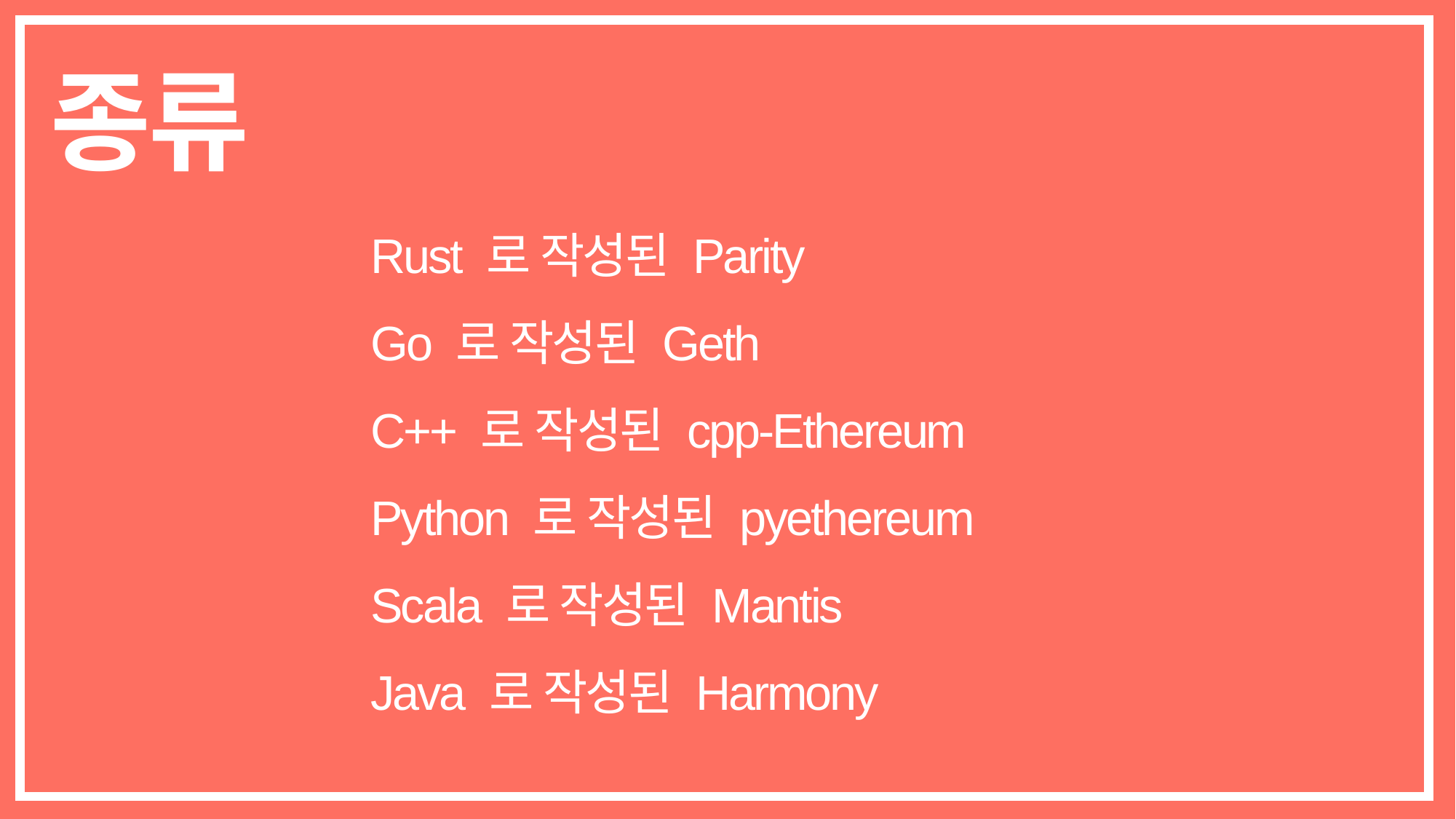

종류
Rust 로 작성된 Parity
Go 로 작성된 Geth
C++ 로 작성된 cpp-Ethereum
Python 로 작성된 pyethereum
Scala 로 작성된 Mantis
Java 로 작성된 Harmony